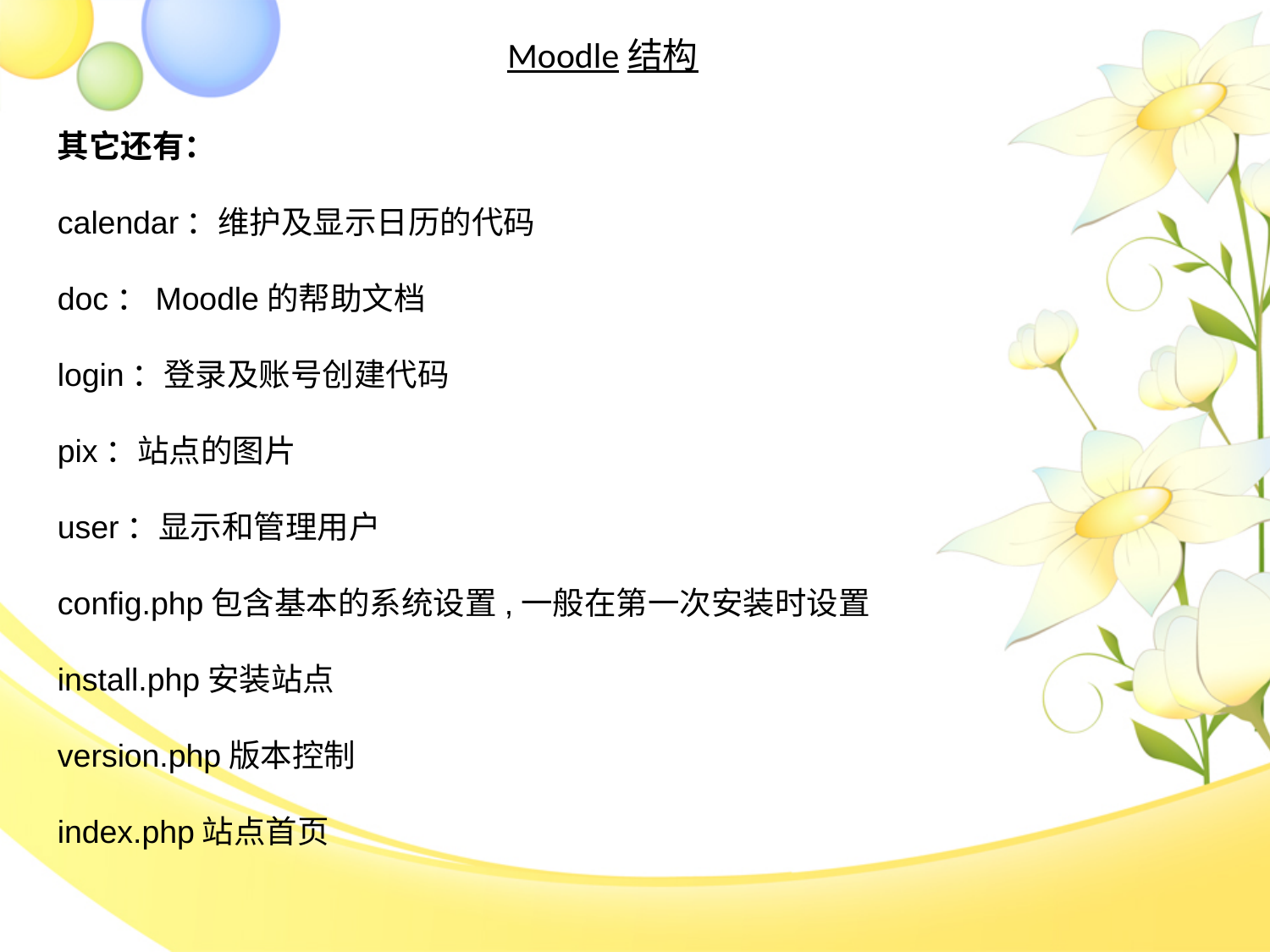

Moodle结构
其它还有：
calendar：维护及显示日历的代码
doc：Moodle的帮助文档
login：登录及账号创建代码
pix：站点的图片
user：显示和管理用户
config.php包含基本的系统设置,一般在第一次安装时设置
install.php安装站点
version.php版本控制
index.php站点首页